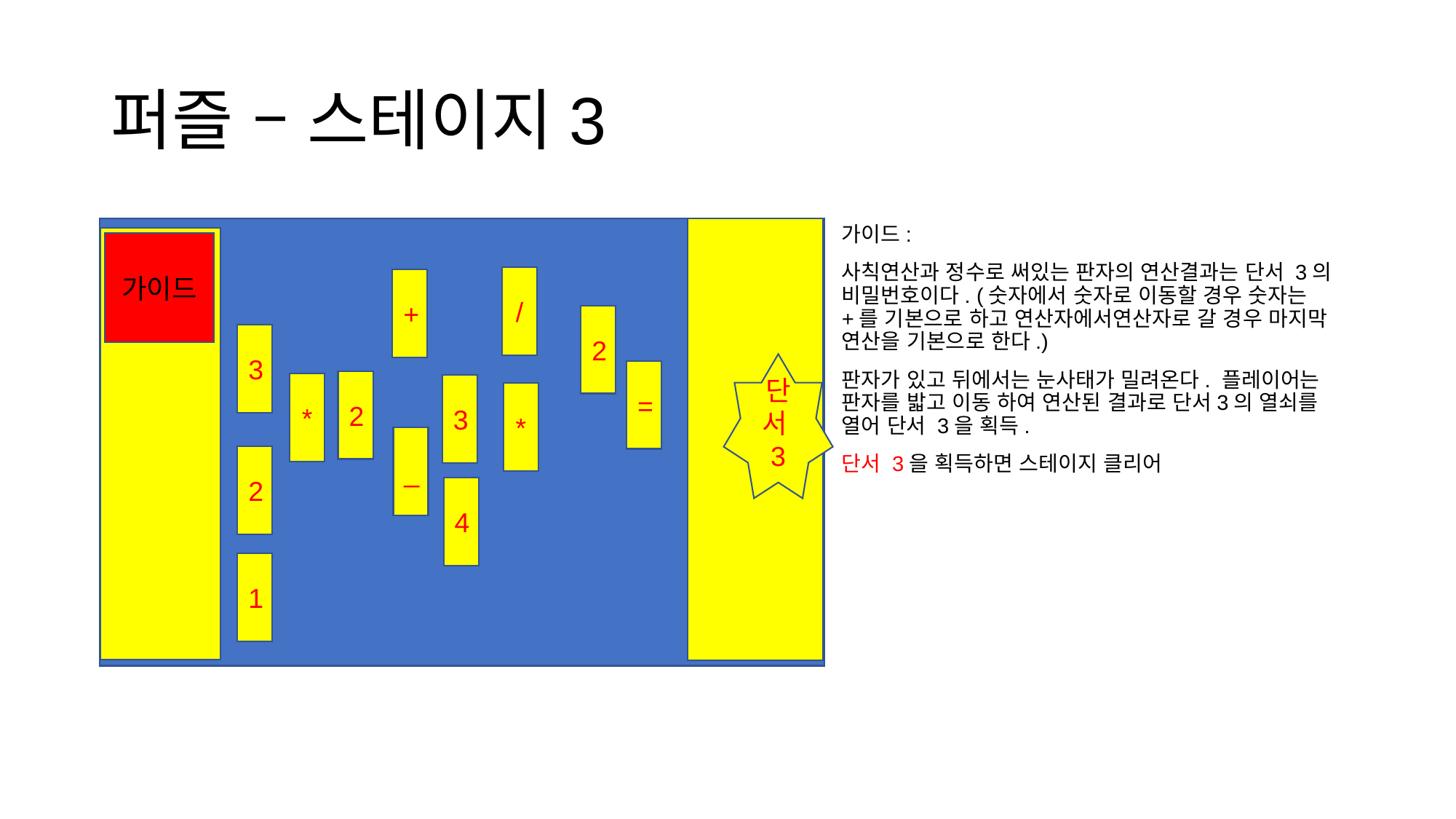

# 퍼즐 – 스테이지3

가이드:
사칙연산과 정수로 써있는 판자의 연산결과는 단서 3의 비밀번호이다. (숫자에서 숫자로 이동할 경우 숫자는 +를 기본으로 하고 연산자에서연산자로 갈 경우 마지막 연산을 기본으로 한다.)
판자가 있고 뒤에서는 눈사태가 밀려온다. 플레이어는 판자를 밟고 이동 하여 연산된 결과로 단서3의 열쇠를 열어 단서 3을 획득.
단서 3을 획득하면 스테이지 클리어

가이드

/
+
2
3
단서3
=
2
*
3
*
_
2
4
1